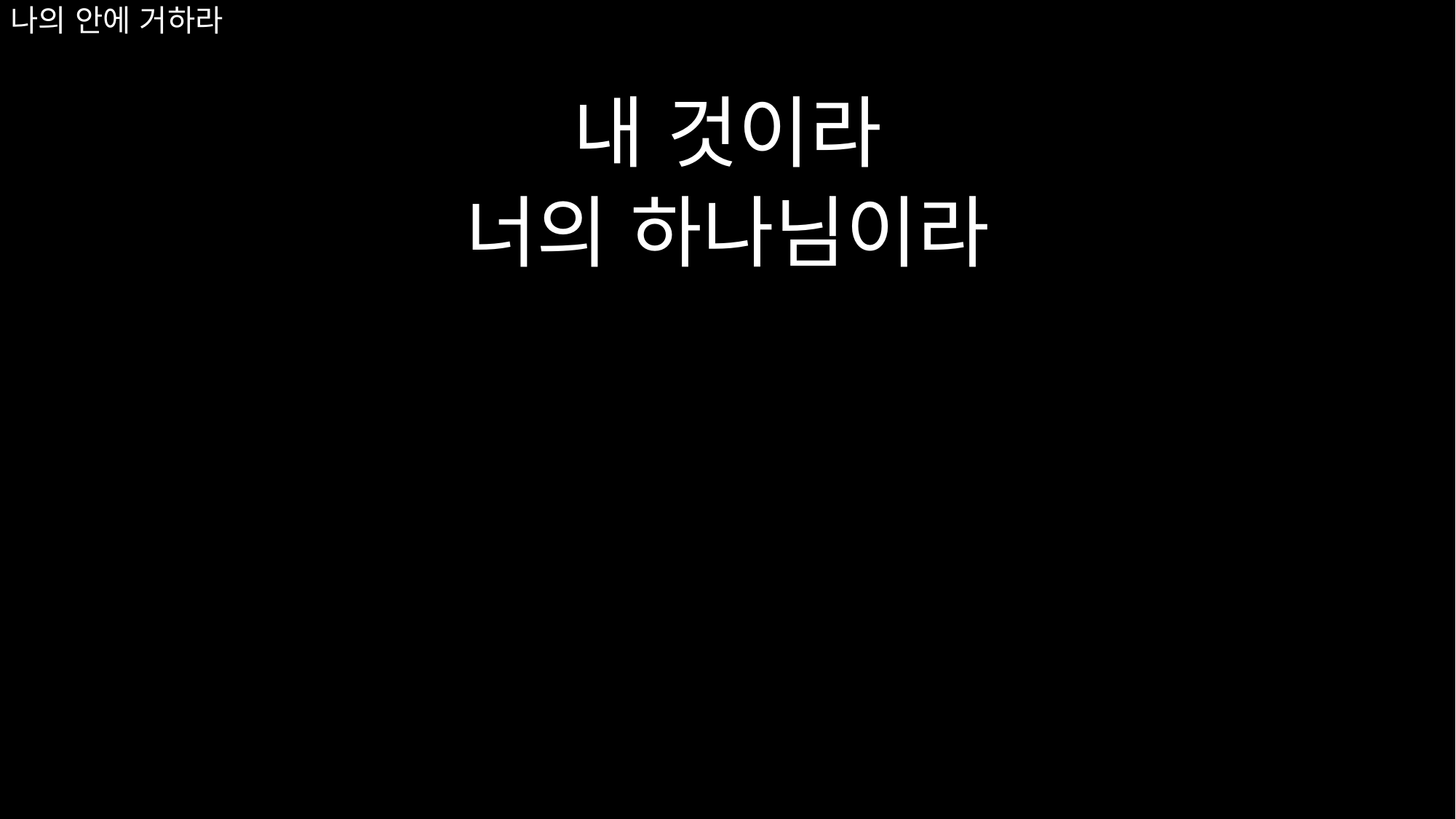

# 나의 안에 거하라
내 것이라
너의 하나님이라